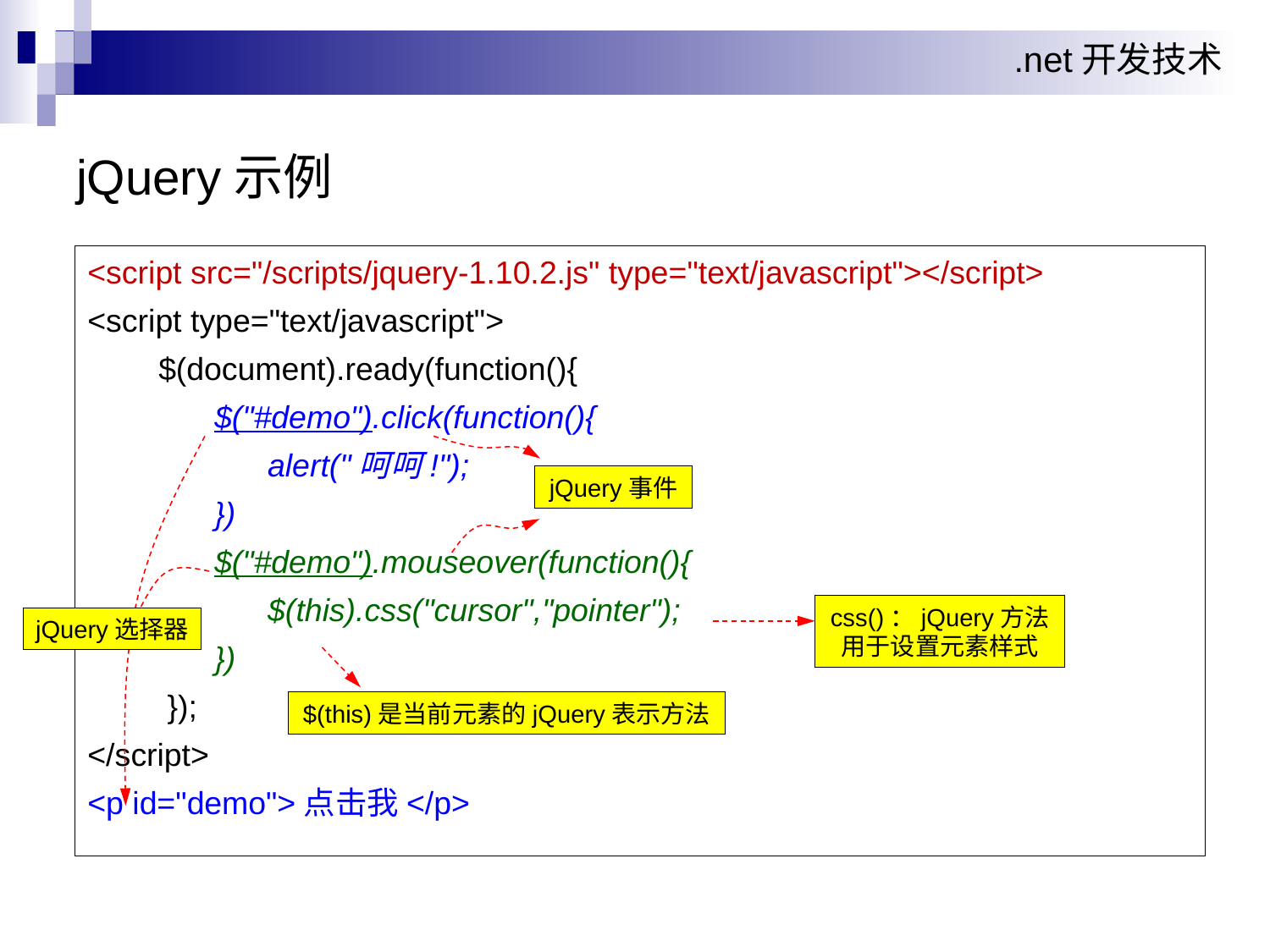

# jQuery示例
<script src="/scripts/jquery-1.10.2.js" type="text/javascript"></script>
<script type="text/javascript">
        $(document).ready(function(){
	$("#demo").click(function(){
	      alert("呵呵!");
	})
	$("#demo").mouseover(function(){
      	      $(this).css("cursor","pointer");
	})
         });
</script>
<p id="demo">点击我</p>

jQuery事件

css()：jQuery方法
用于设置元素样式
jQuery选择器
$(this)是当前元素的jQuery表示方法